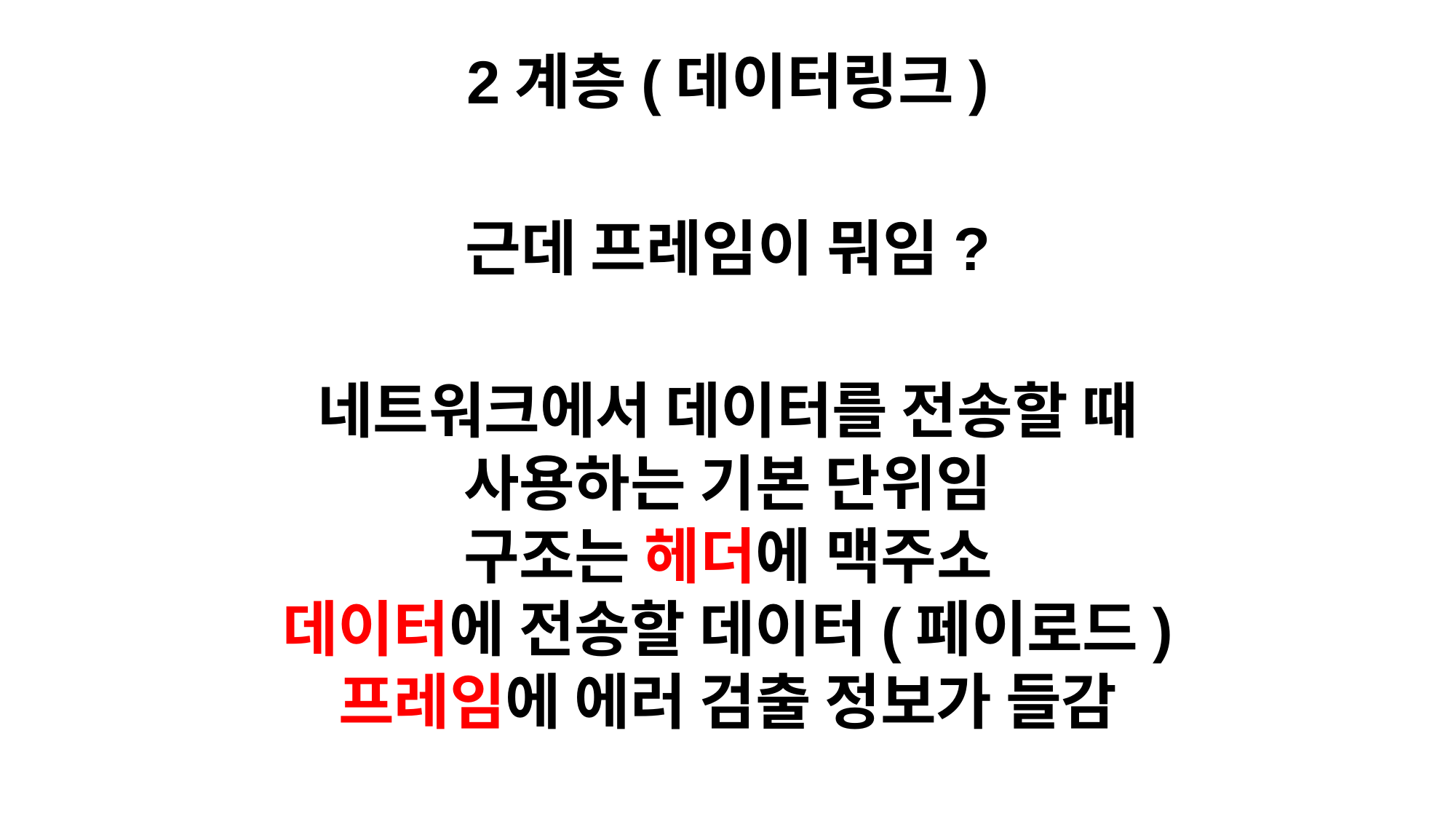

2계층(데이터링크)
근데 프레임이 뭐임?
네트워크에서 데이터를 전송할 때 사용하는 기본 단위임
구조는 헤더에 맥주소
데이터에 전송할 데이터(페이로드)
프레임에 에러 검출 정보가 들감